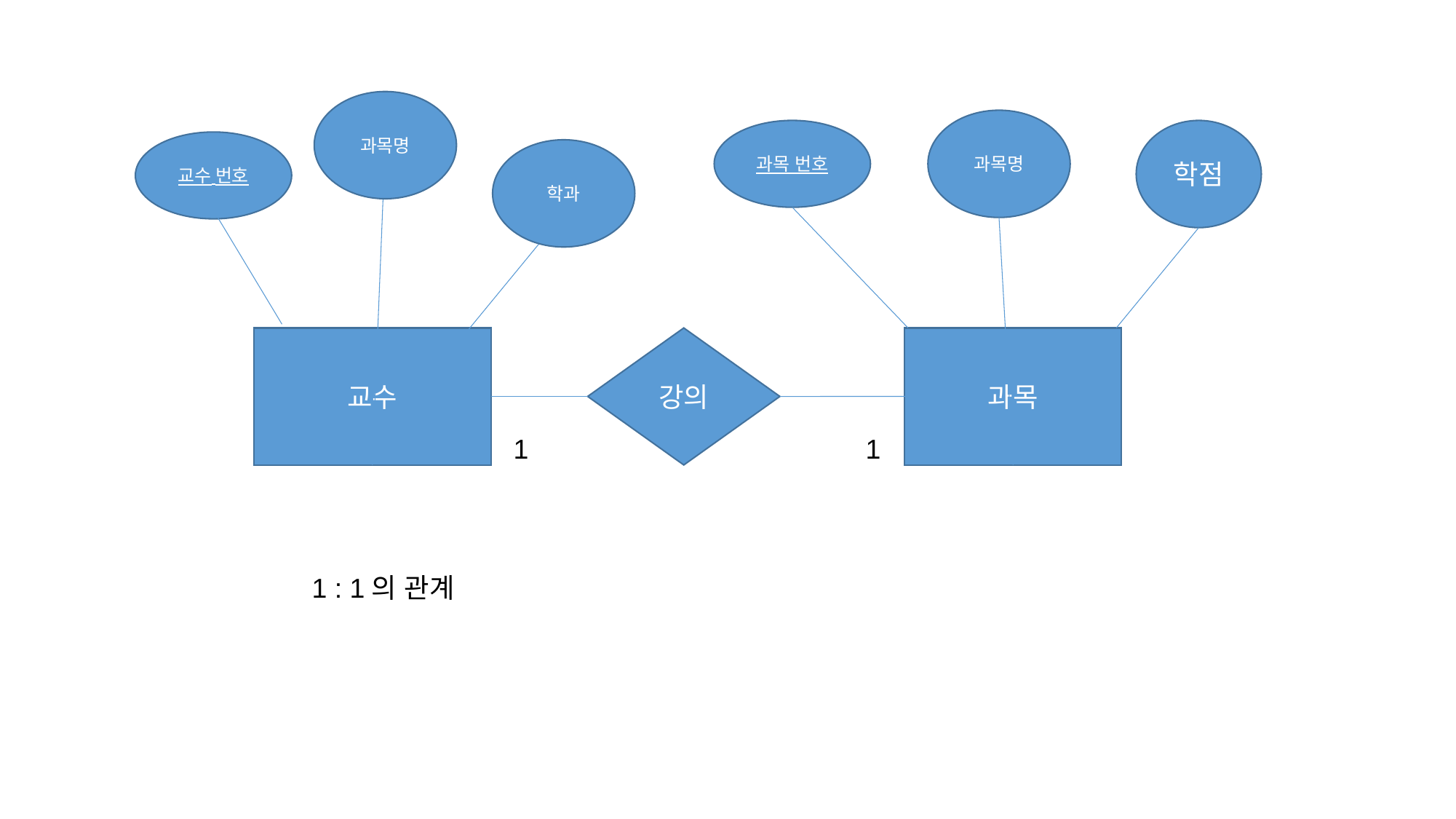

과목명
과목명
학점
과목 번호
교수 번호
학과
교수
강의
과목
1
1
1 : 1의 관계